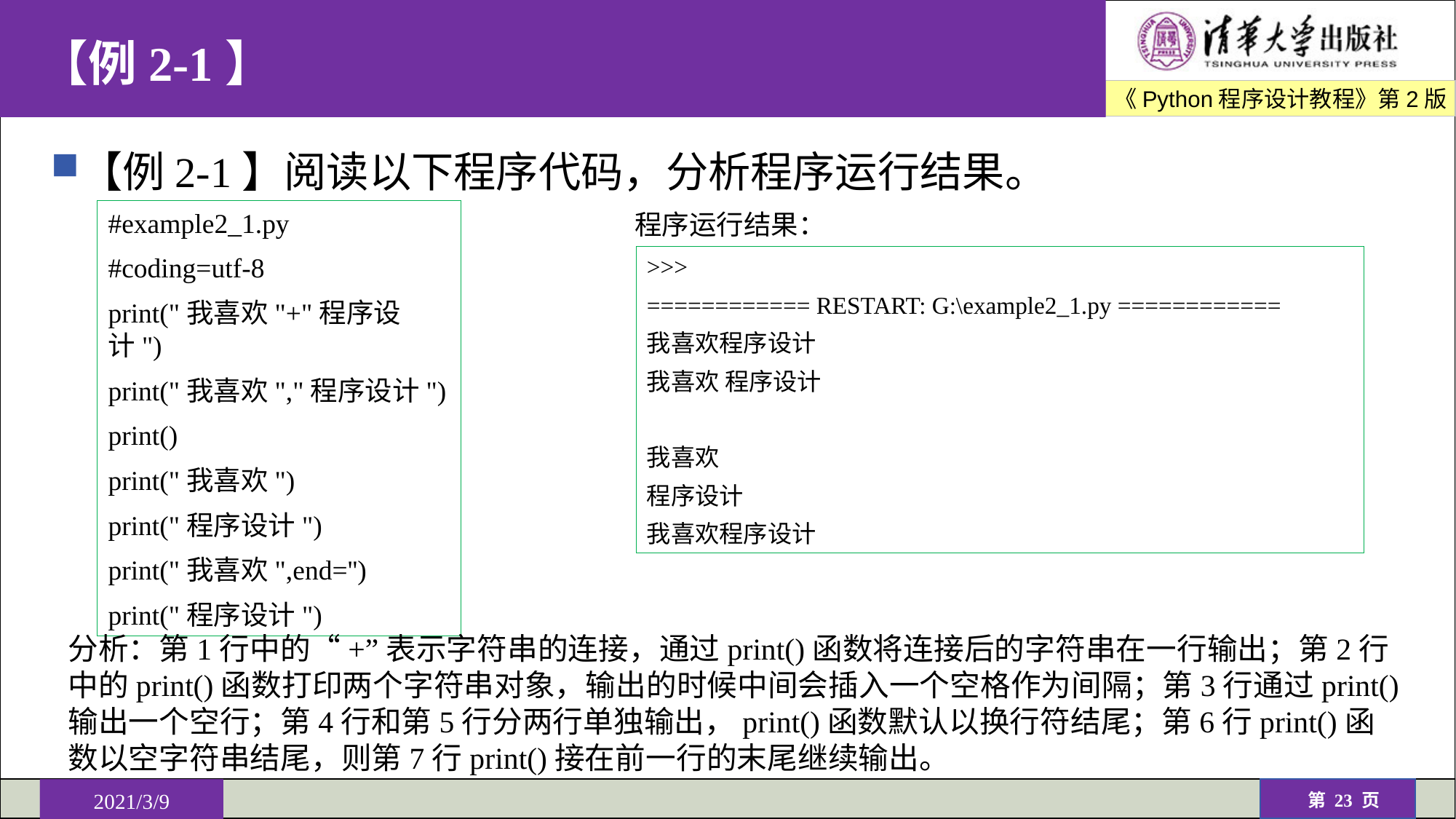

# 【例2-1】
【例2-1】阅读以下程序代码，分析程序运行结果。
#example2_1.py
#coding=utf-8
print("我喜欢"+"程序设计")
print("我喜欢","程序设计")
print()
print("我喜欢")
print("程序设计")
print("我喜欢",end='')
print("程序设计")
程序运行结果：
>>>
============ RESTART: G:\example2_1.py ============
我喜欢程序设计
我喜欢 程序设计

我喜欢
程序设计
我喜欢程序设计
分析：第1行中的“+”表示字符串的连接，通过print()函数将连接后的字符串在一行输出；第2行中的print()函数打印两个字符串对象，输出的时候中间会插入一个空格作为间隔；第3行通过print()输出一个空行；第4行和第5行分两行单独输出，print()函数默认以换行符结尾；第6行print()函数以空字符串结尾，则第7行print()接在前一行的末尾继续输出。